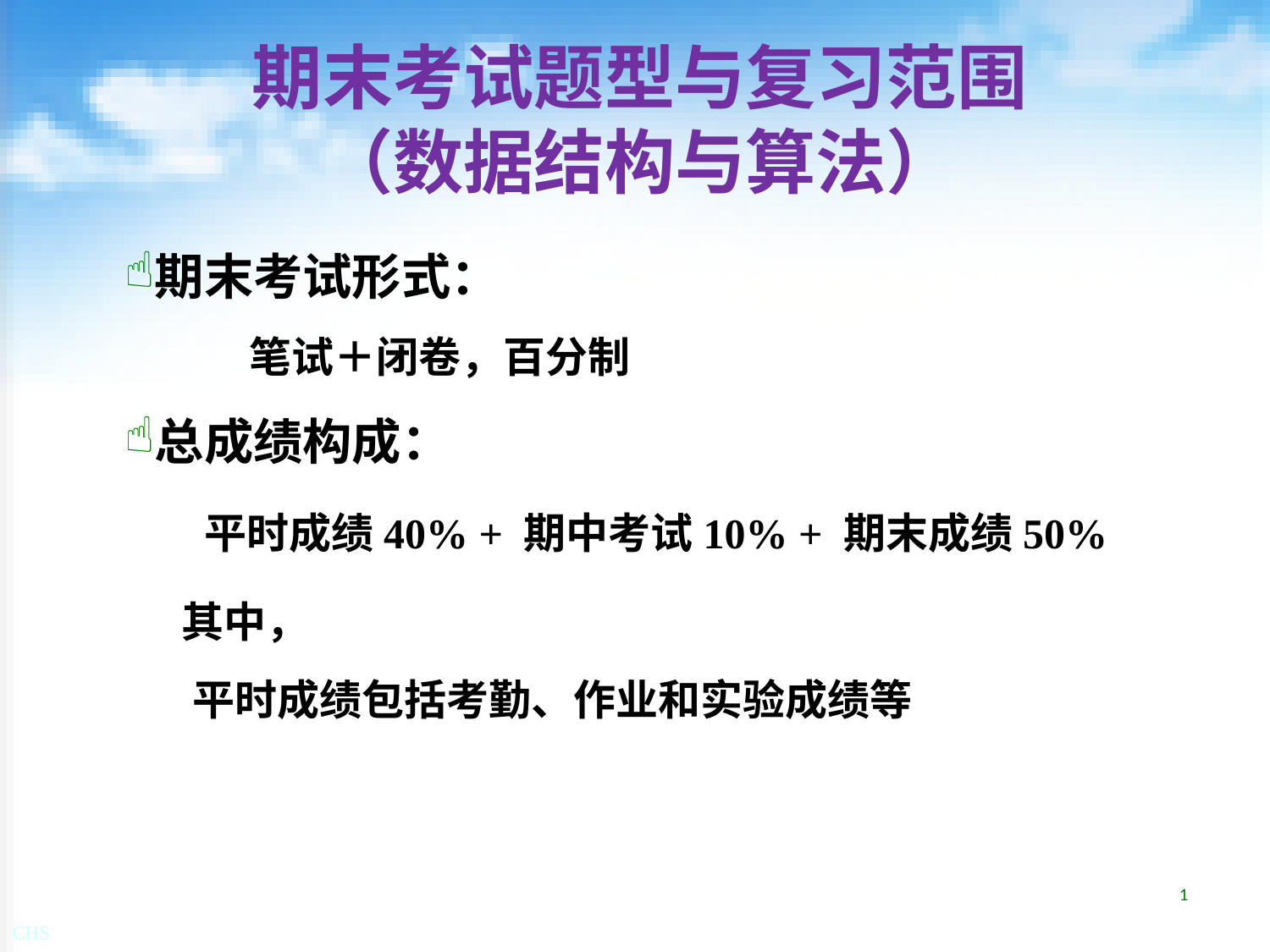

# 期末考试题型与复习范围 （数据结构与算法）
期末考试形式：
            笔试＋闭卷，百分制
总成绩构成：
      平时成绩40% + 期中考试10% + 期末成绩50%
    其中，
      平时成绩包括考勤、作业和实验成绩等
1